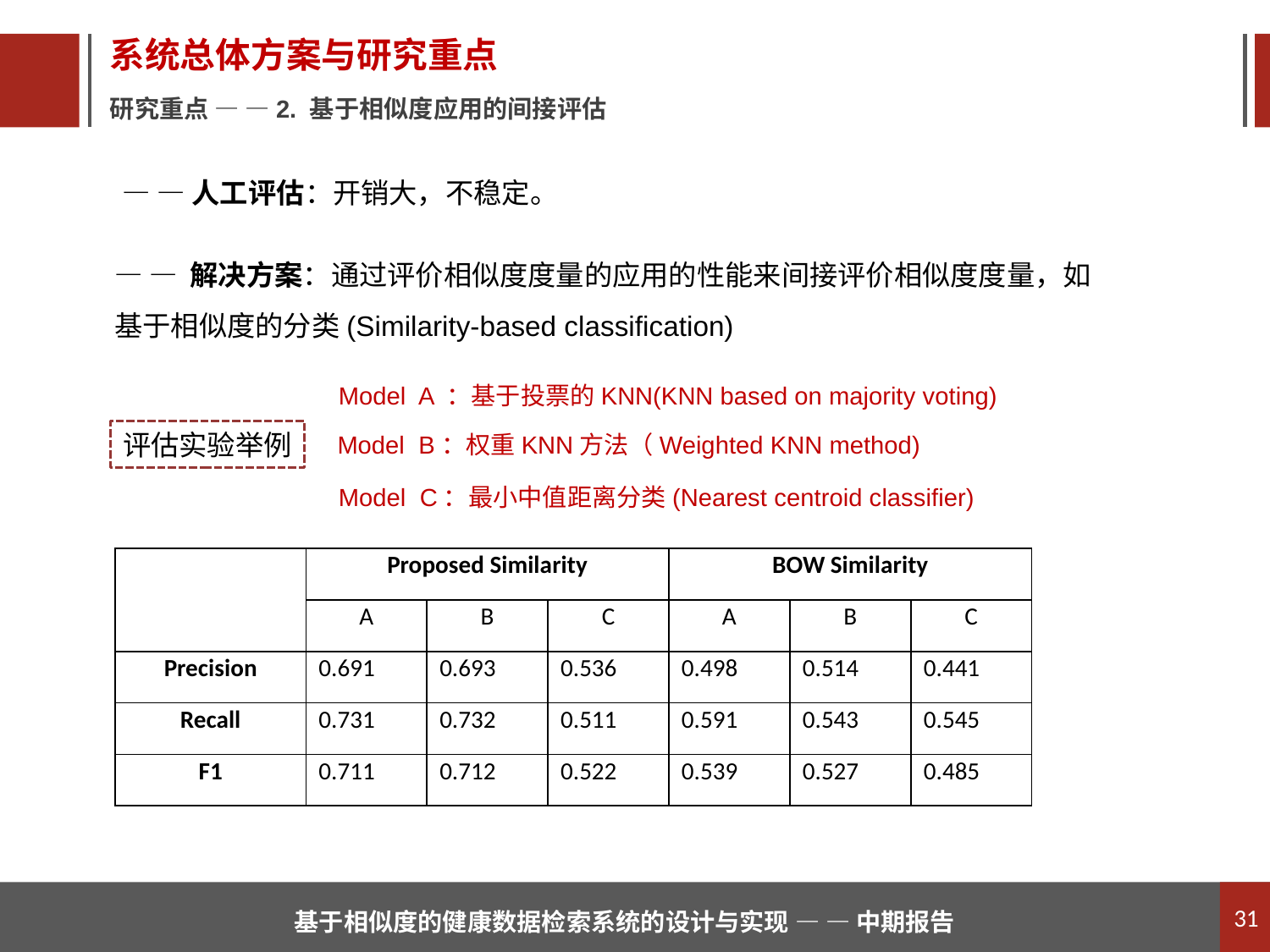

系统总体方案与研究重点

研究重点 — —2. 基于相似度应用的间接评估
— —人工评估：开销大，不稳定。
— — 解决方案：通过评价相似度度量的应用的性能来间接评价相似度度量，如基于相似度的分类(Similarity-based classification)
Model  A ：基于投票的KNN(KNN based on majority voting)
评估实验举例
Model  B：权重KNN方法（Weighted KNN method)
Model  C：最小中值距离分类(Nearest centroid classifier)
|  | Proposed Similarity |  |  | BOW Similarity |  |  |
| --- | --- | --- | --- | --- | --- | --- |
|  | A | B | C | A | B | C |
| Precision | 0.691 | 0.693 | 0.536 | 0.498 | 0.514 | 0.441 |
| Recall | 0.731 | 0.732 | 0.511 | 0.591 | 0.543 | 0.545 |
| F1 | 0.711 | 0.712 | 0.522 | 0.539 | 0.527 | 0.485 |

31
基于相似度的健康数据检索系统的设计与实现 — — 中期报告